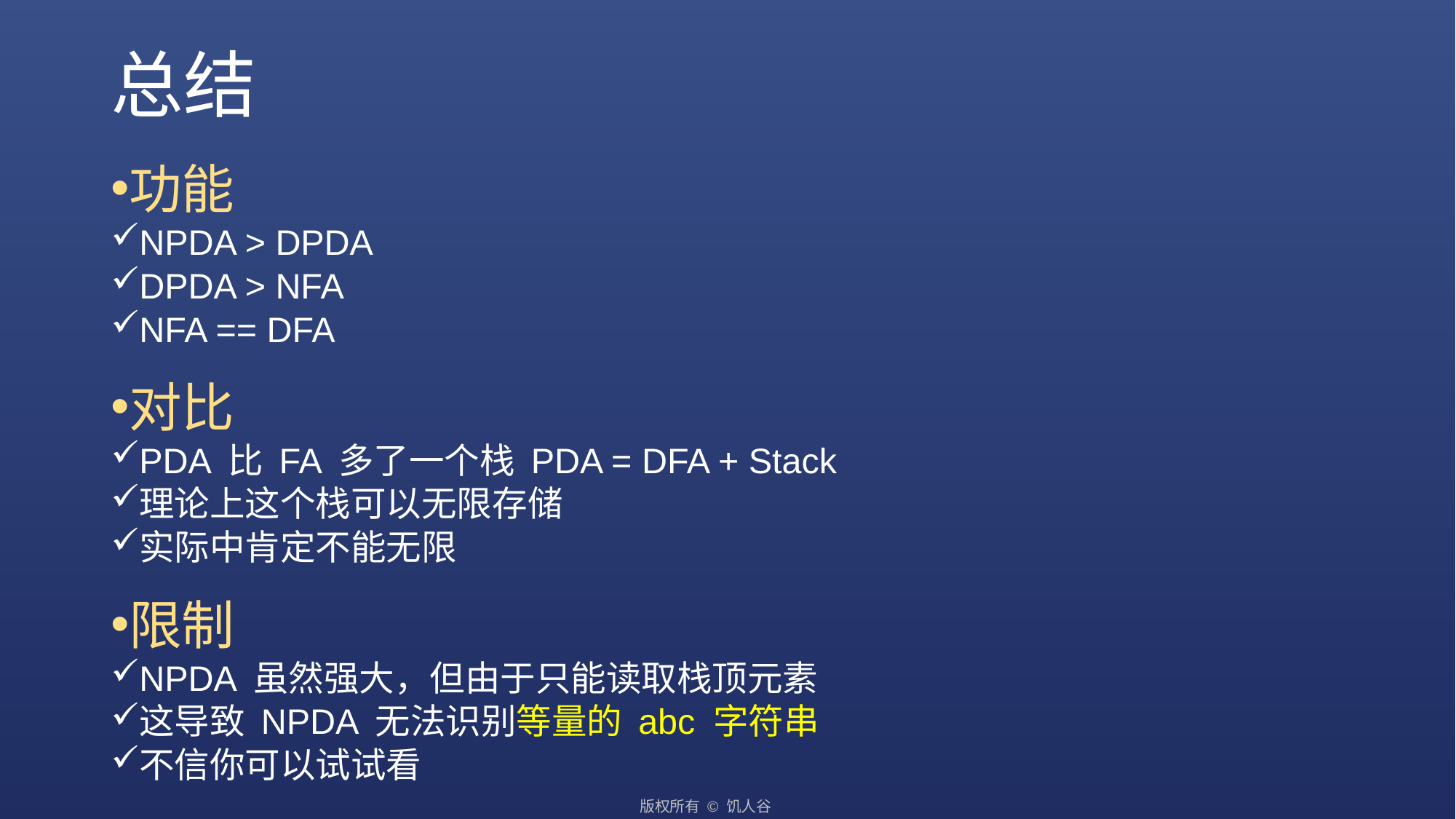

# 总结
功能
NPDA > DPDA
DPDA > NFA
NFA == DFA
对比
PDA 比 FA 多了一个栈 PDA = DFA + Stack
理论上这个栈可以无限存储
实际中肯定不能无限
限制
NPDA 虽然强大，但由于只能读取栈顶元素
这导致 NPDA 无法识别等量的 abc 字符串
不信你可以试试看